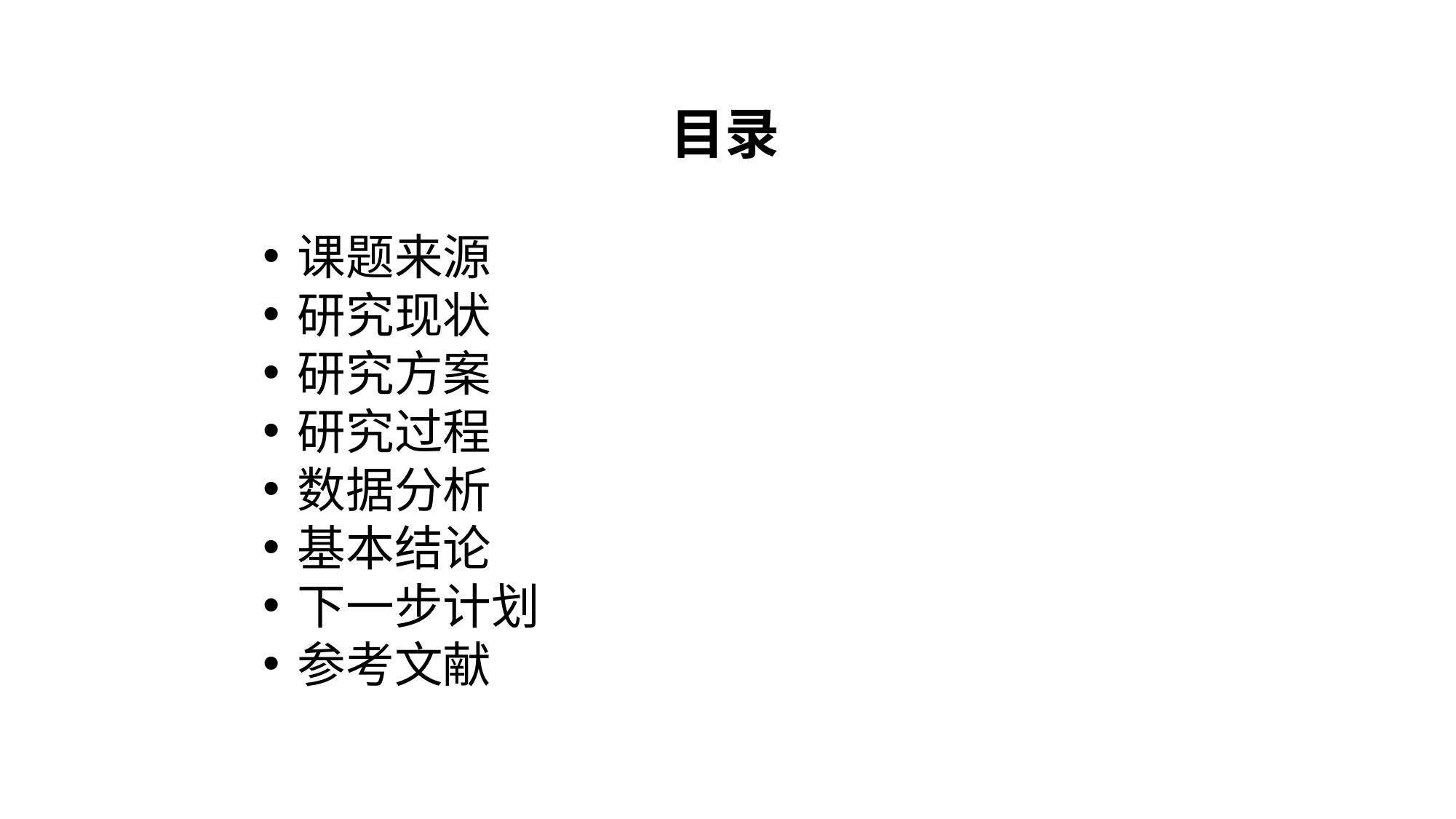

目录
课题来源
研究现状
研究方案
研究过程
数据分析
基本结论
下一步计划
参考文献